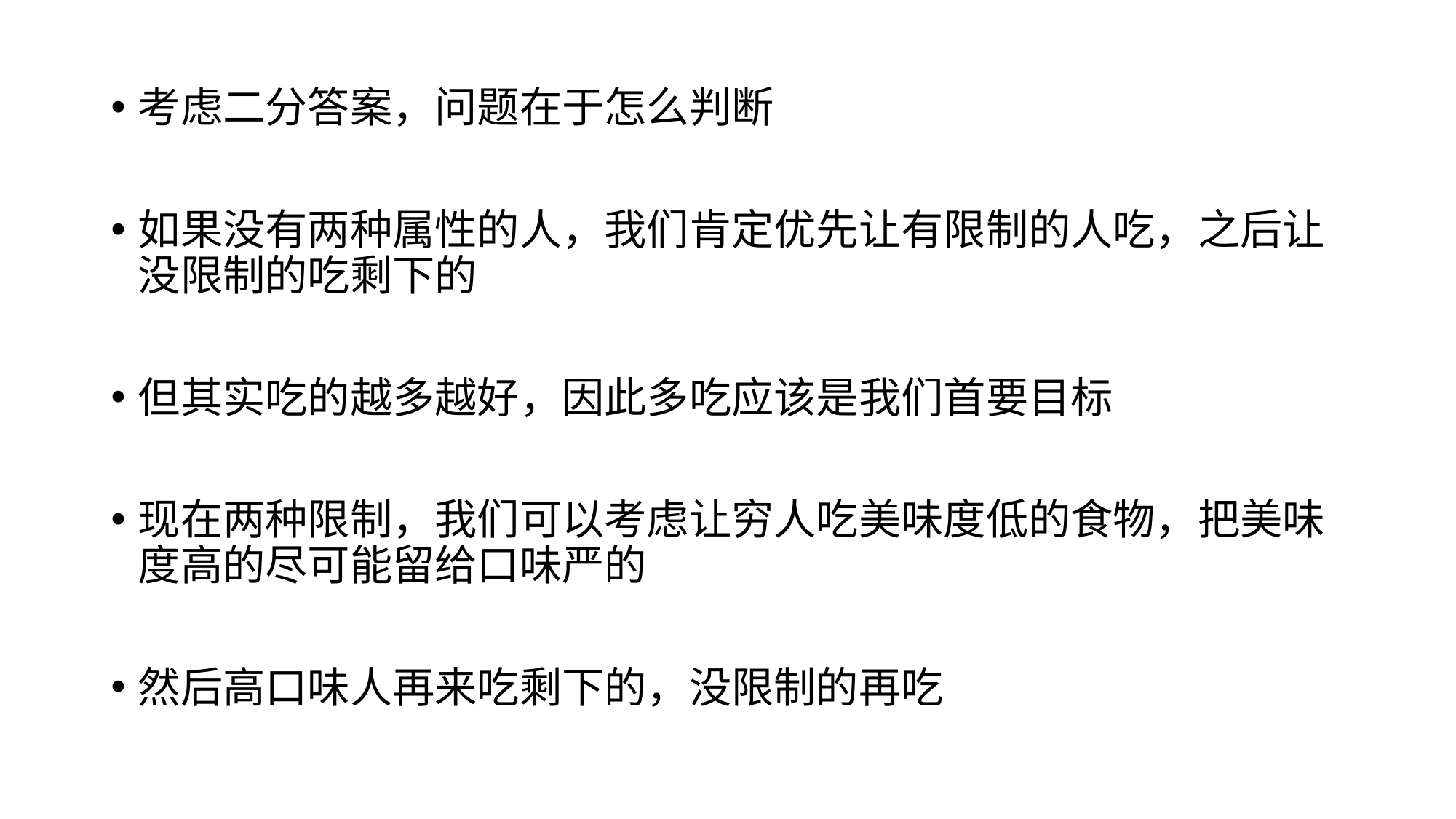

考虑二分答案，问题在于怎么判断

如果没有两种属性的人，我们肯定优先让有限制的人吃，之后让没限制的吃剩下的

但其实吃的越多越好，因此多吃应该是我们首要目标

现在两种限制，我们可以考虑让穷人吃美味度低的食物，把美味度高的尽可能留给口味严的

然后高口味人再来吃剩下的，没限制的再吃